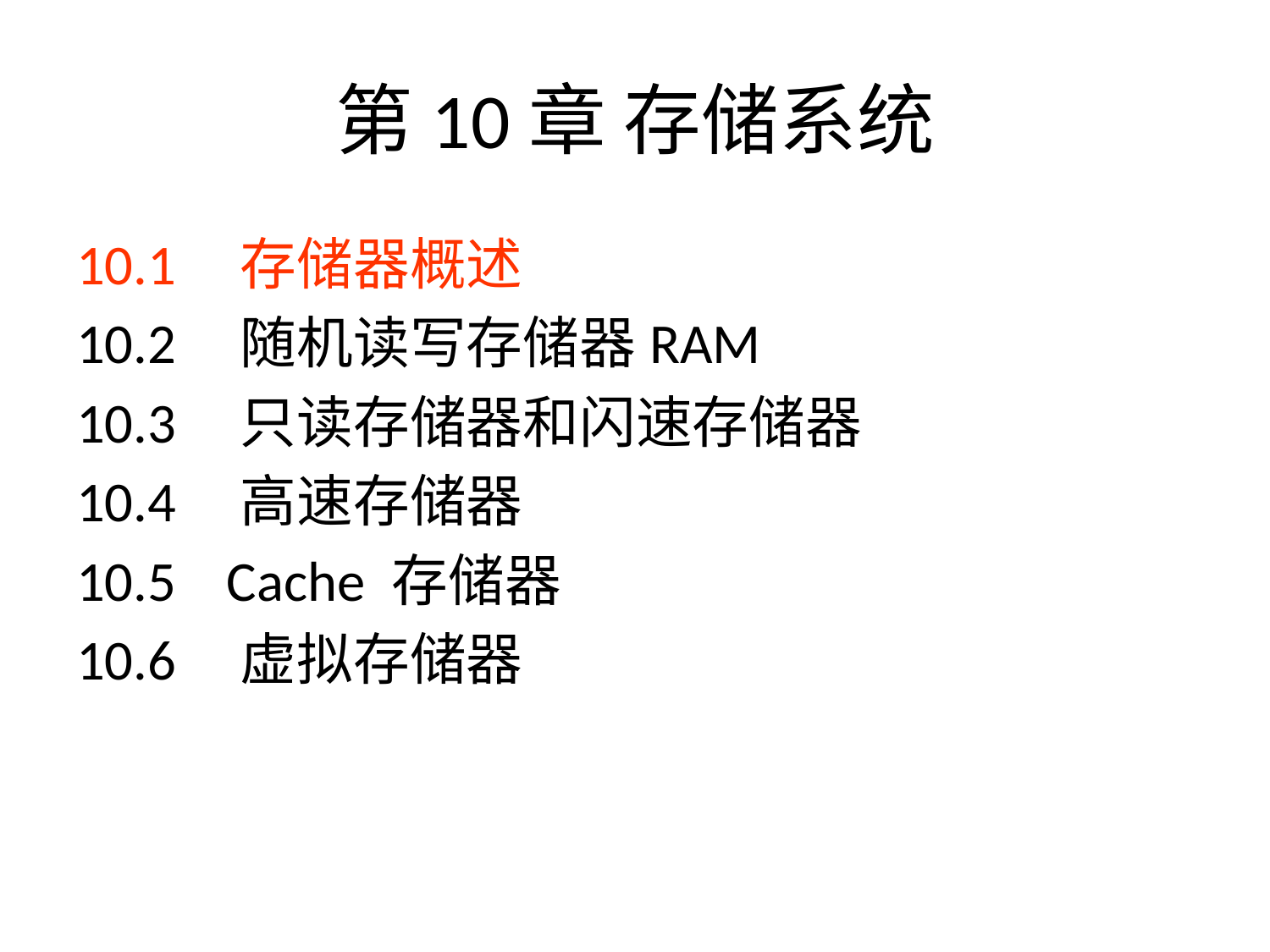

# 第10章 存储系统
10.1    存储器概述
10.2    随机读写存储器RAM
10.3    只读存储器和闪速存储器
10.4    高速存储器
10.5    Cache 存储器
10.6    虚拟存储器